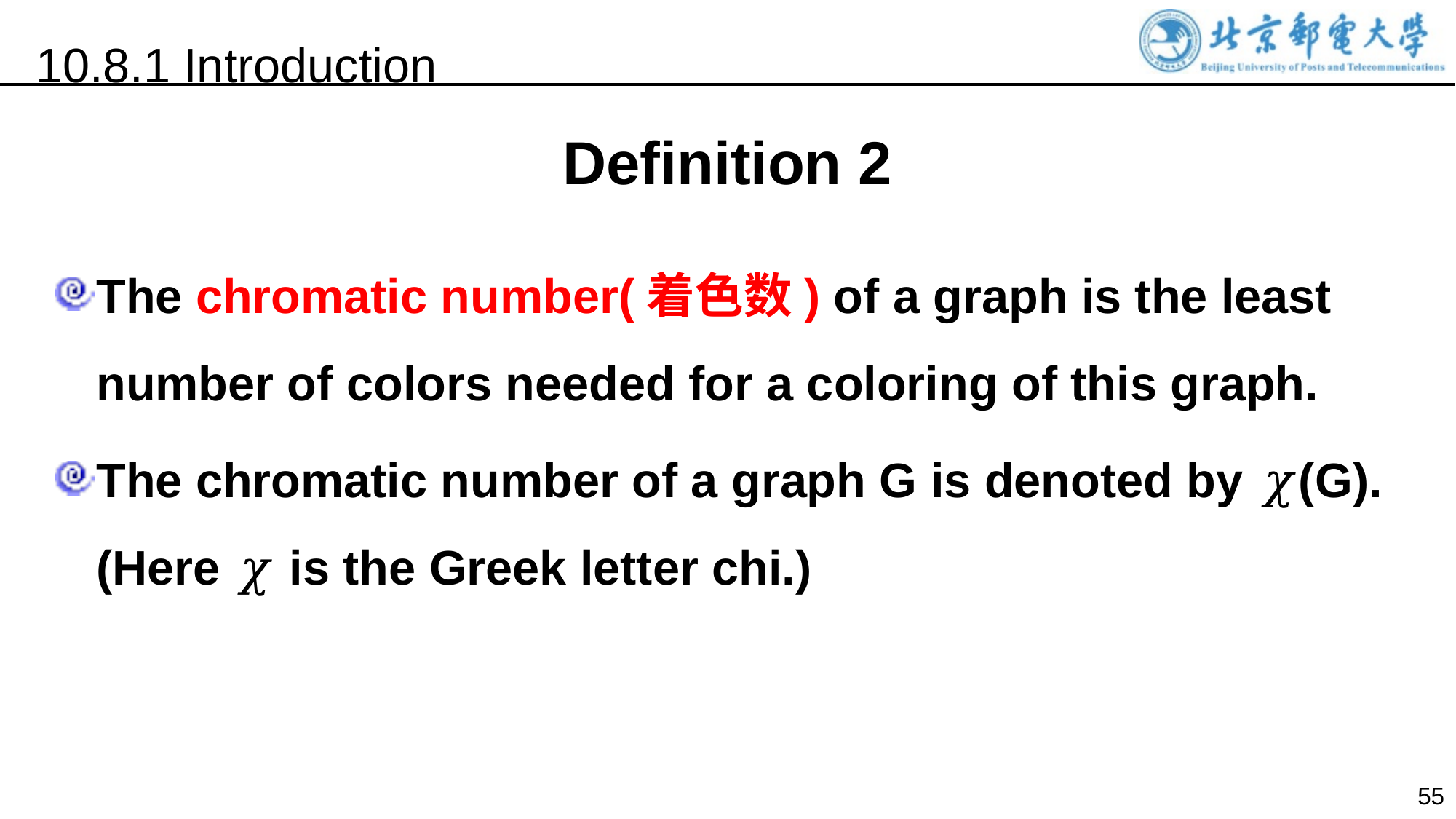

10.8.1 Introduction
Definition 2
The chromatic number(着色数) of a graph is the least number of colors needed for a coloring of this graph.
The chromatic number of a graph G is denoted by 𝜒(G). (Here 𝜒 is the Greek letter chi.)